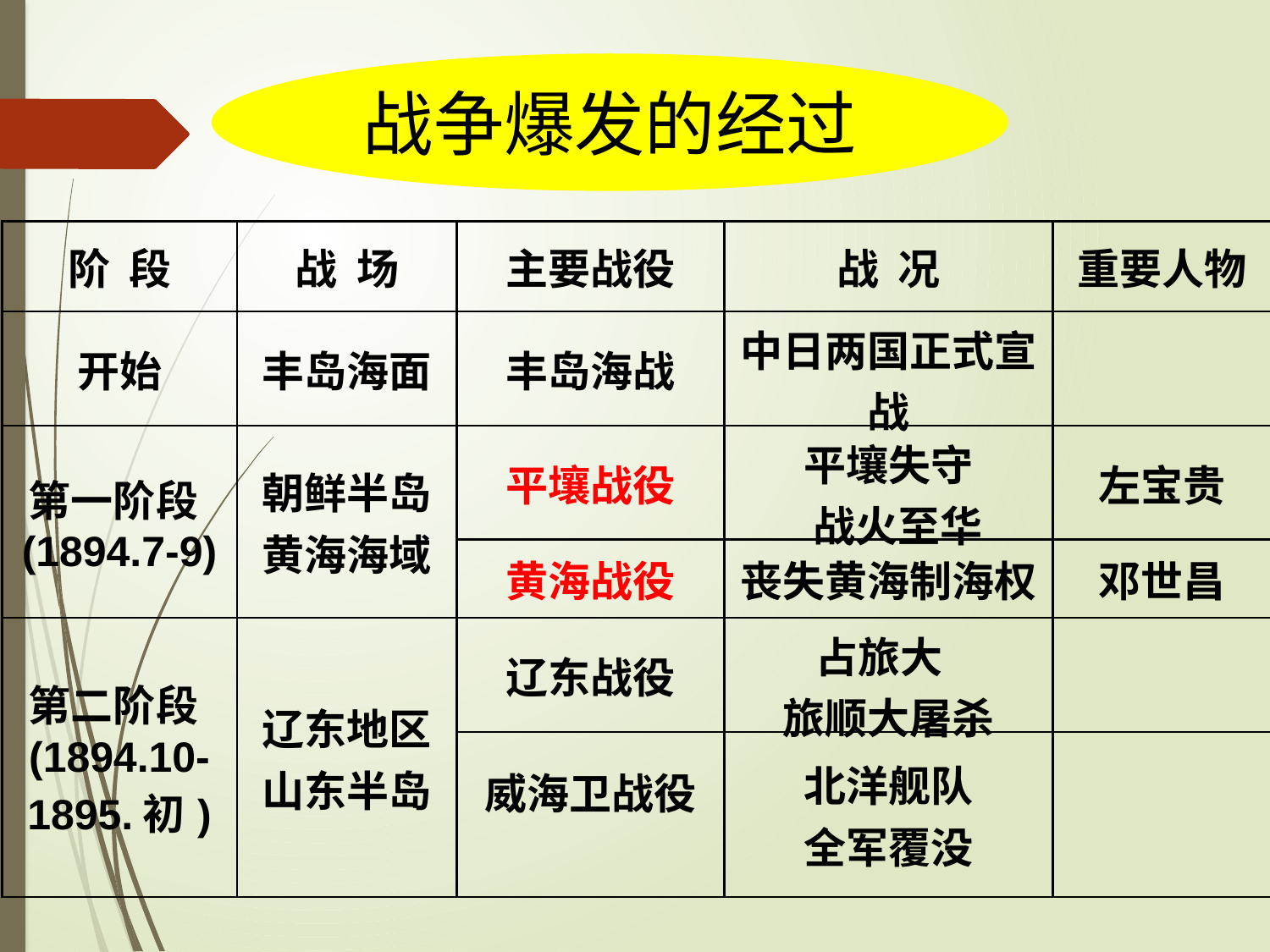

战争爆发的经过
| 阶 段 | 战 场 | 主要战役 | 战 况 | 重要人物 |
| --- | --- | --- | --- | --- |
| 开始 | 丰岛海面 | 丰岛海战 | 中日两国正式宣战 |  |
| 第一阶段(1894.7-9) | 朝鲜半岛 黄海海域 | 平壤战役 | 平壤失守 战火至华 | 左宝贵 |
|  |  | 黄海战役 | 丧失黄海制海权 | 邓世昌 |
| 第二阶段(1894.10-1895.初) | 辽东地区 山东半岛 | 辽东战役 | 占旅大 旅顺大屠杀 |  |
|  |  | 威海卫战役 | 北洋舰队 全军覆没 |  |